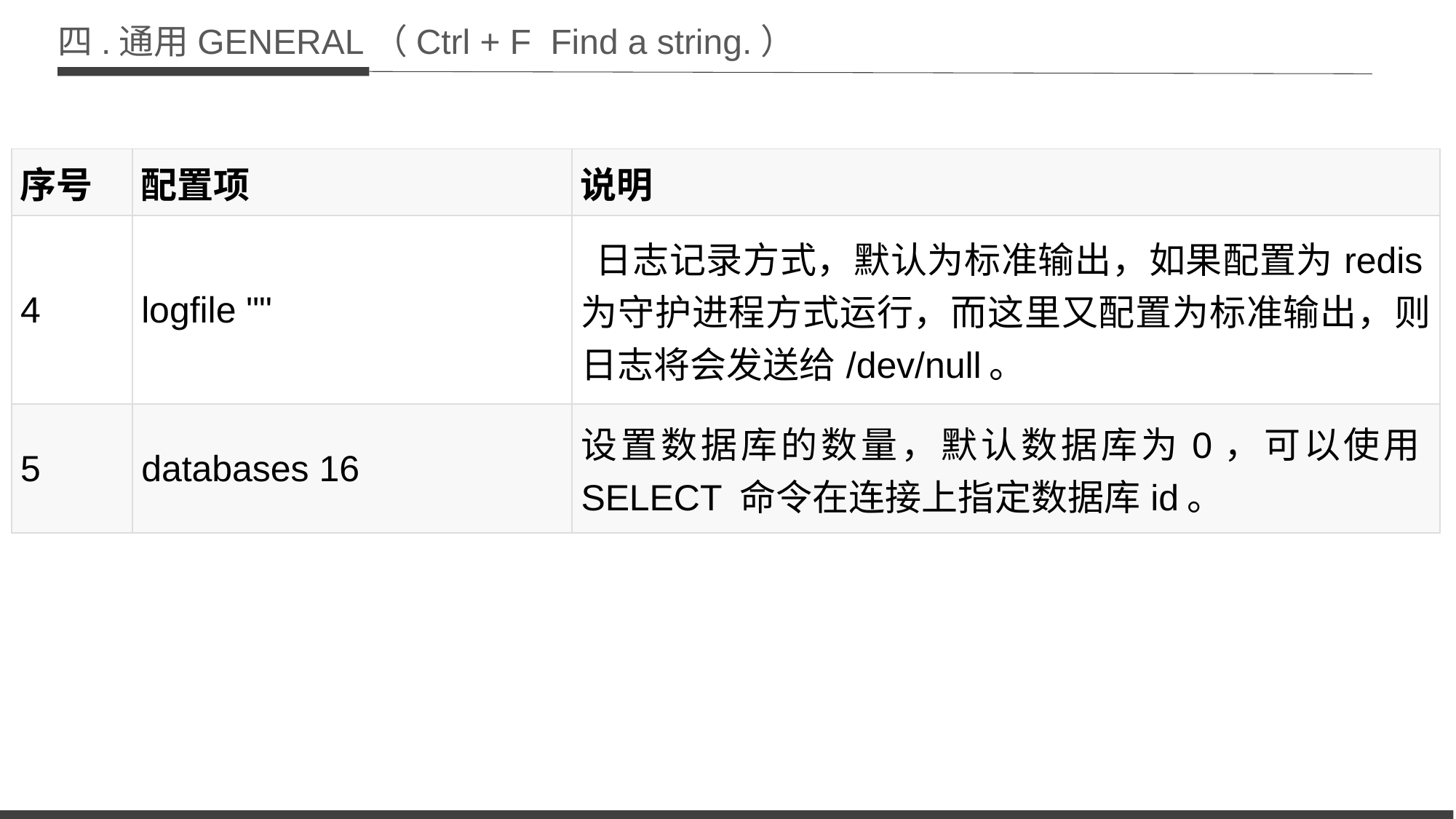

四.通用GENERAL（Ctrl + F  Find a string.）

| 序号 | 配置项 | 说明 |
| --- | --- | --- |
| 4 | logfile "" | 日志记录方式，默认为标准输出，如果配置为redis为守护进程方式运行，而这里又配置为标准输出，则日志将会发送给/dev/null。 |
| 5 | databases 16 | 设置数据库的数量，默认数据库为0，可以使用SELECT 命令在连接上指定数据库id。 |